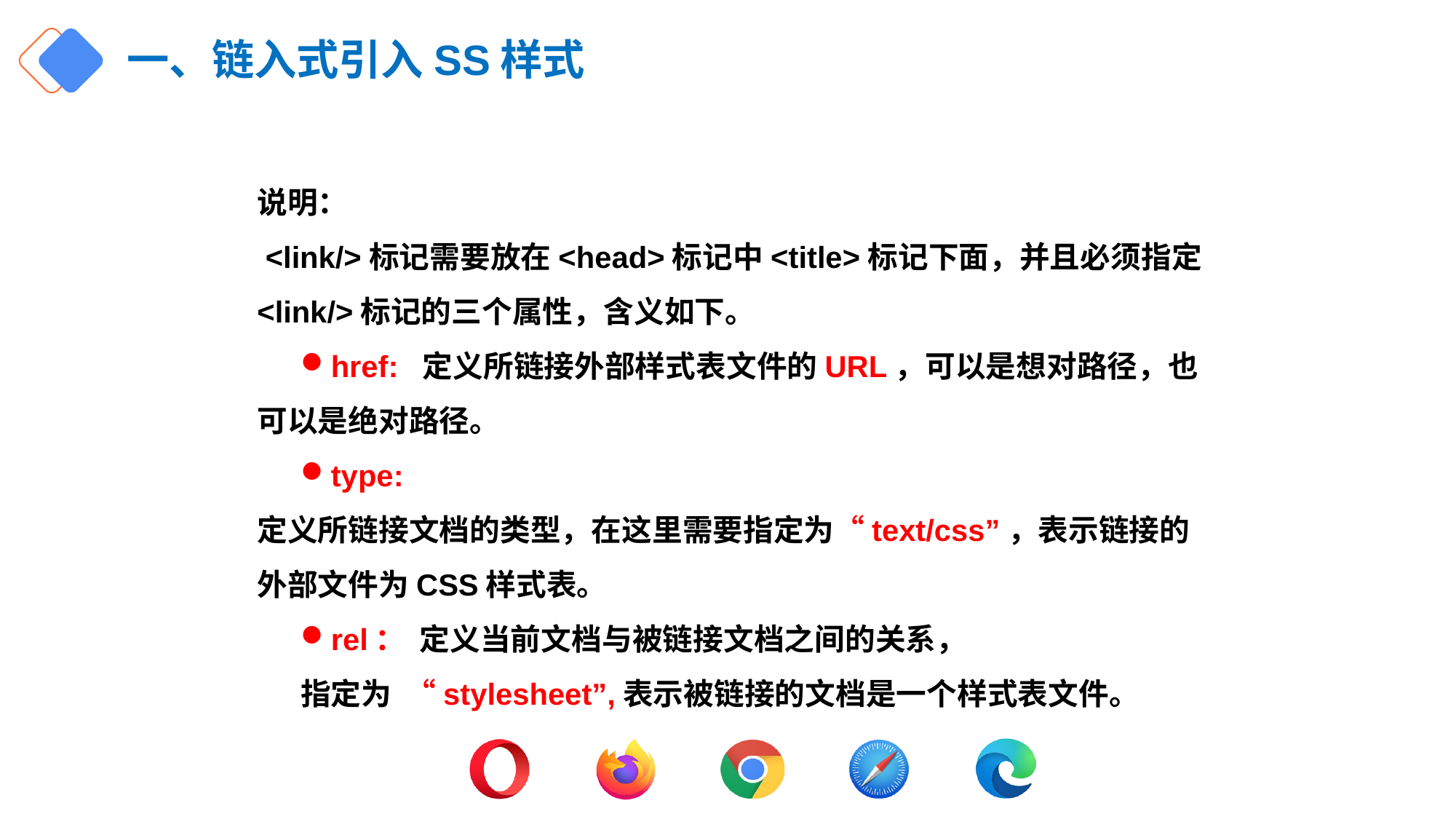

# 一、链入式引入SS样式
说明：
 <link/>标记需要放在<head>标记中<title>标记下面，并且必须指定<link/>标记的三个属性，含义如下。
href:  定义所链接外部样式表文件的URL，可以是想对路径，也可以是绝对路径。
type:  定义所链接文档的类型，在这里需要指定为“text/css”，表示链接的外部文件为CSS样式表。
rel：  定义当前文档与被链接文档之间的关系，
指定为  “stylesheet”,表示被链接的文档是一个样式表文件。